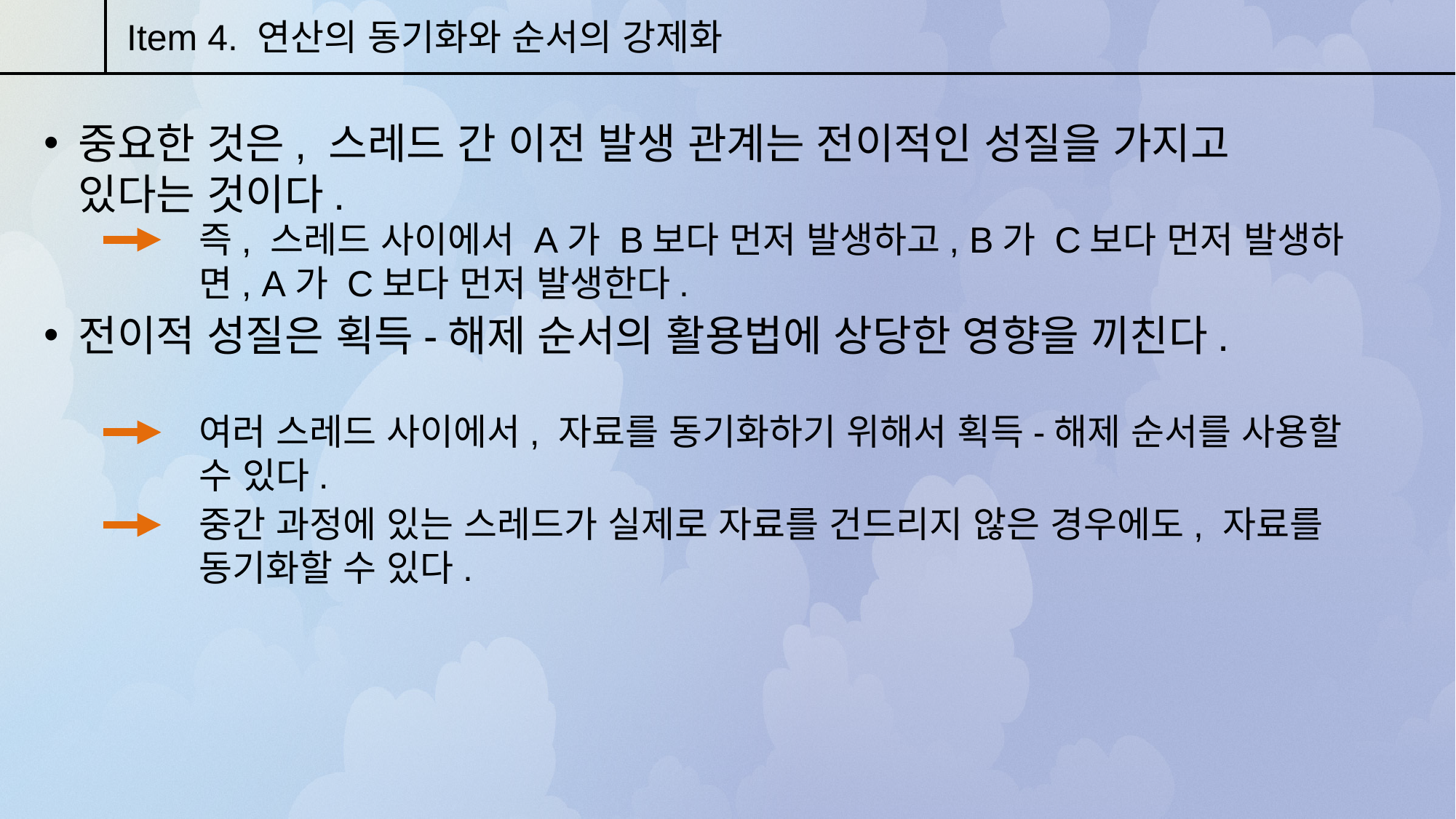

Item 4. 연산의 동기화와 순서의 강제화
중요한 것은, 스레드 간 이전 발생 관계는 전이적인 성질을 가지고 있다는 것이다.
즉, 스레드 사이에서 A가 B보다 먼저 발생하고, B가 C보다 먼저 발생하면, A가 C보다 먼저 발생한다.
전이적 성질은 획득-해제 순서의 활용법에 상당한 영향을 끼친다.
여러 스레드 사이에서, 자료를 동기화하기 위해서 획득-해제 순서를 사용할 수 있다.
중간 과정에 있는 스레드가 실제로 자료를 건드리지 않은 경우에도, 자료를 동기화할 수 있다.